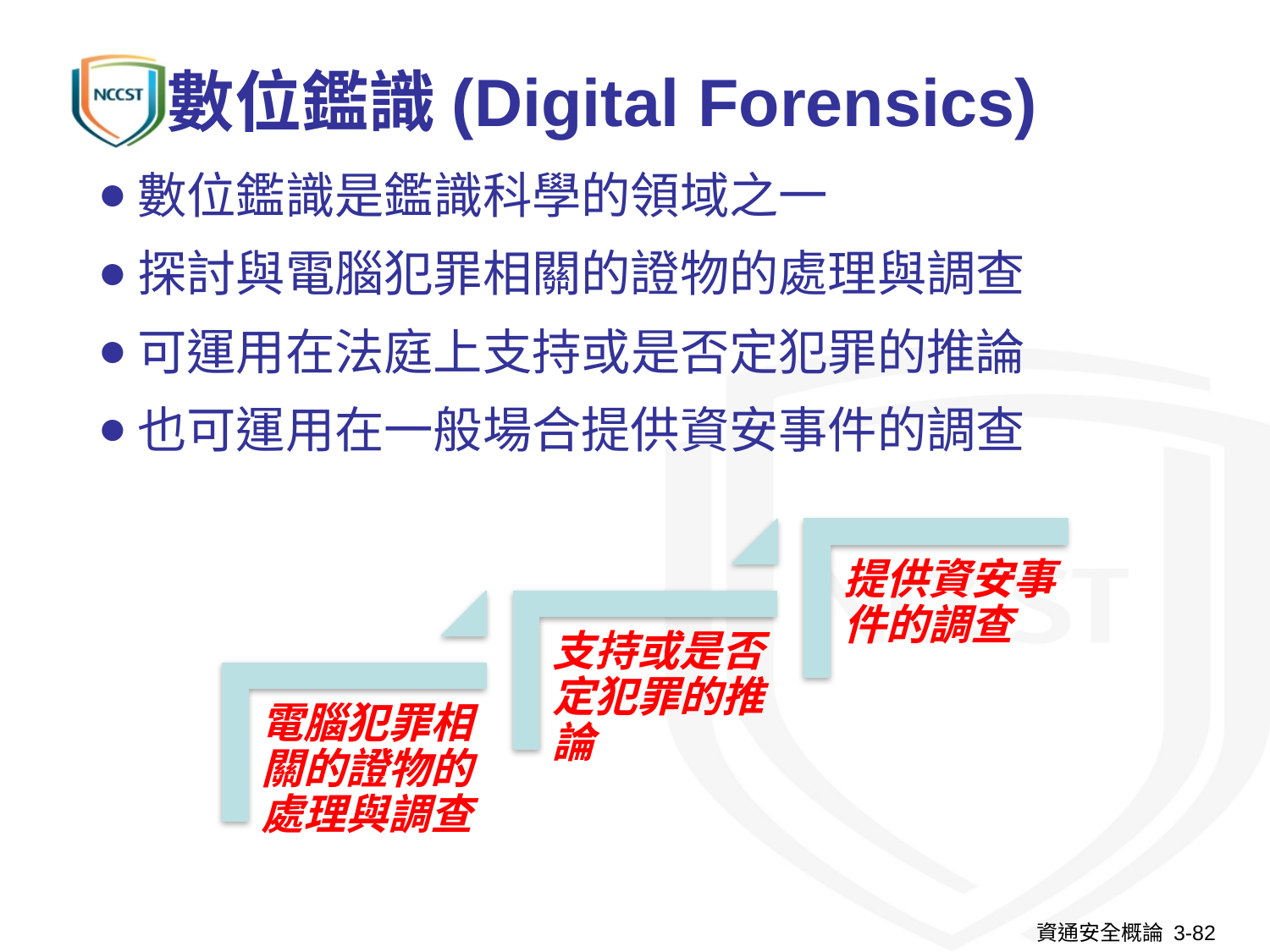

# 數位鑑識(Digital Forensics)
數位鑑識是鑑識科學的領域之一
探討與電腦犯罪相關的證物的處理與調查
可運用在法庭上支持或是否定犯罪的推論
也可運用在一般場合提供資安事件的調查
電腦犯罪相關的證物的處理與調查
支持或是否定犯罪的推論
提供資安事件的調查